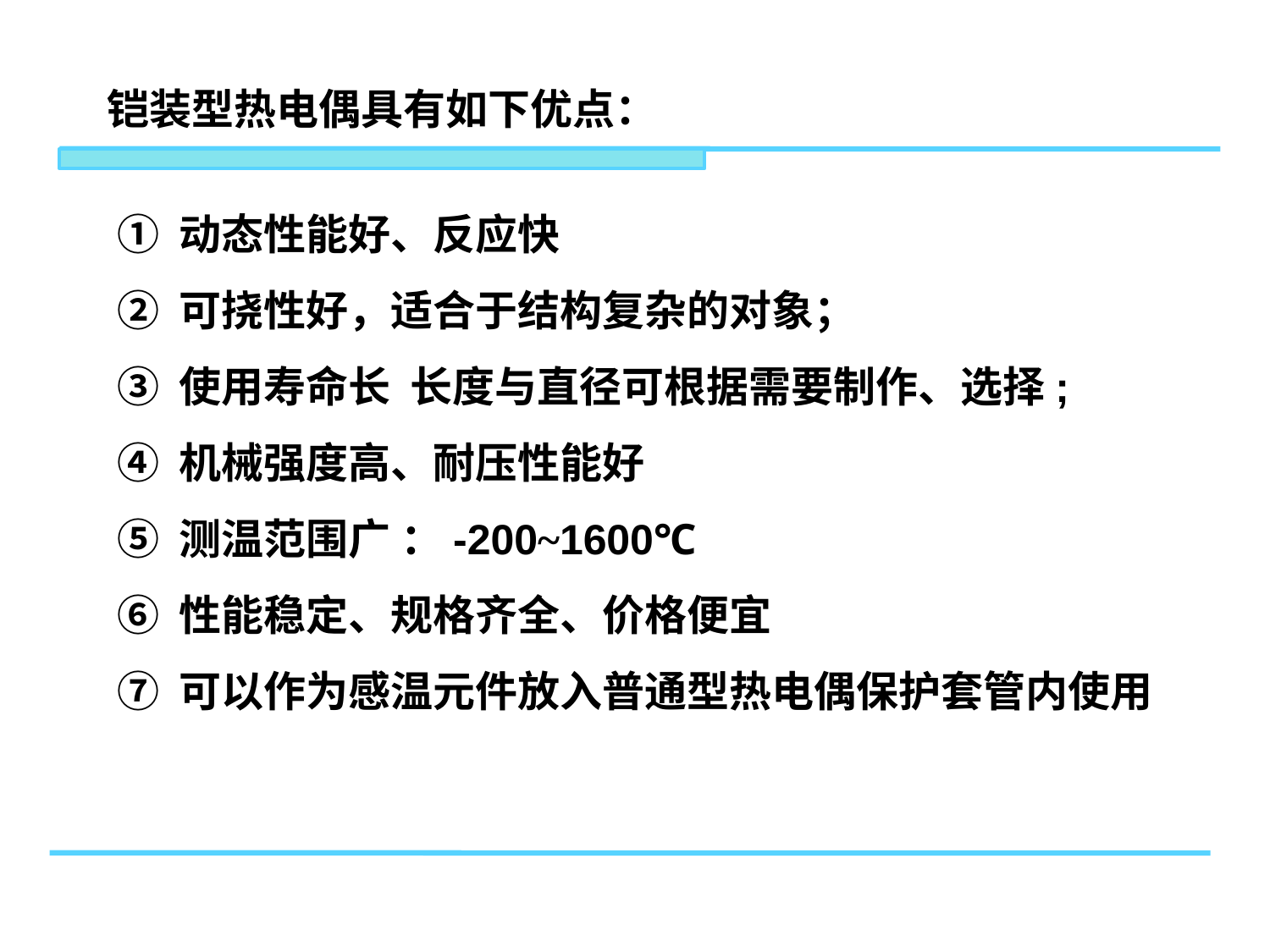

铠装型热电偶具有如下优点：
① 动态性能好、反应快
② 可挠性好，适合于结构复杂的对象；
③ 使用寿命长  长度与直径可根据需要制作、选择;
④ 机械强度高、耐压性能好
⑤ 测温范围广 ：-200~1600℃
⑥ 性能稳定、规格齐全、价格便宜
⑦ 可以作为感温元件放入普通型热电偶保护套管内使用